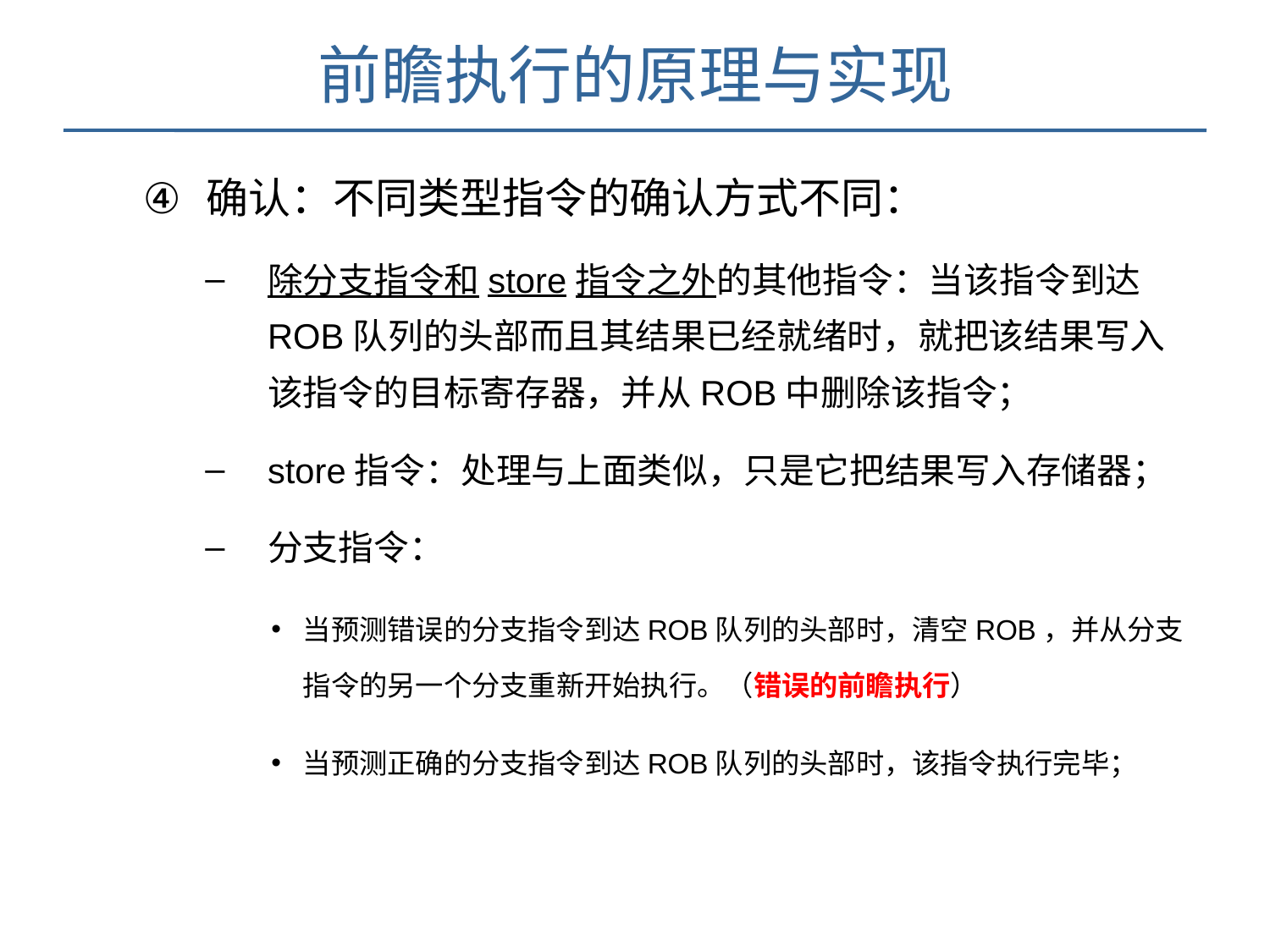

前瞻执行的原理与实现
确认：不同类型指令的确认方式不同：
除分支指令和store指令之外的其他指令：当该指令到达ROB队列的头部而且其结果已经就绪时，就把该结果写入该指令的目标寄存器，并从ROB中删除该指令；
store指令：处理与上面类似，只是它把结果写入存储器；
分支指令：
当预测错误的分支指令到达ROB队列的头部时，清空ROB，并从分支指令的另一个分支重新开始执行。（错误的前瞻执行）
当预测正确的分支指令到达ROB队列的头部时，该指令执行完毕；